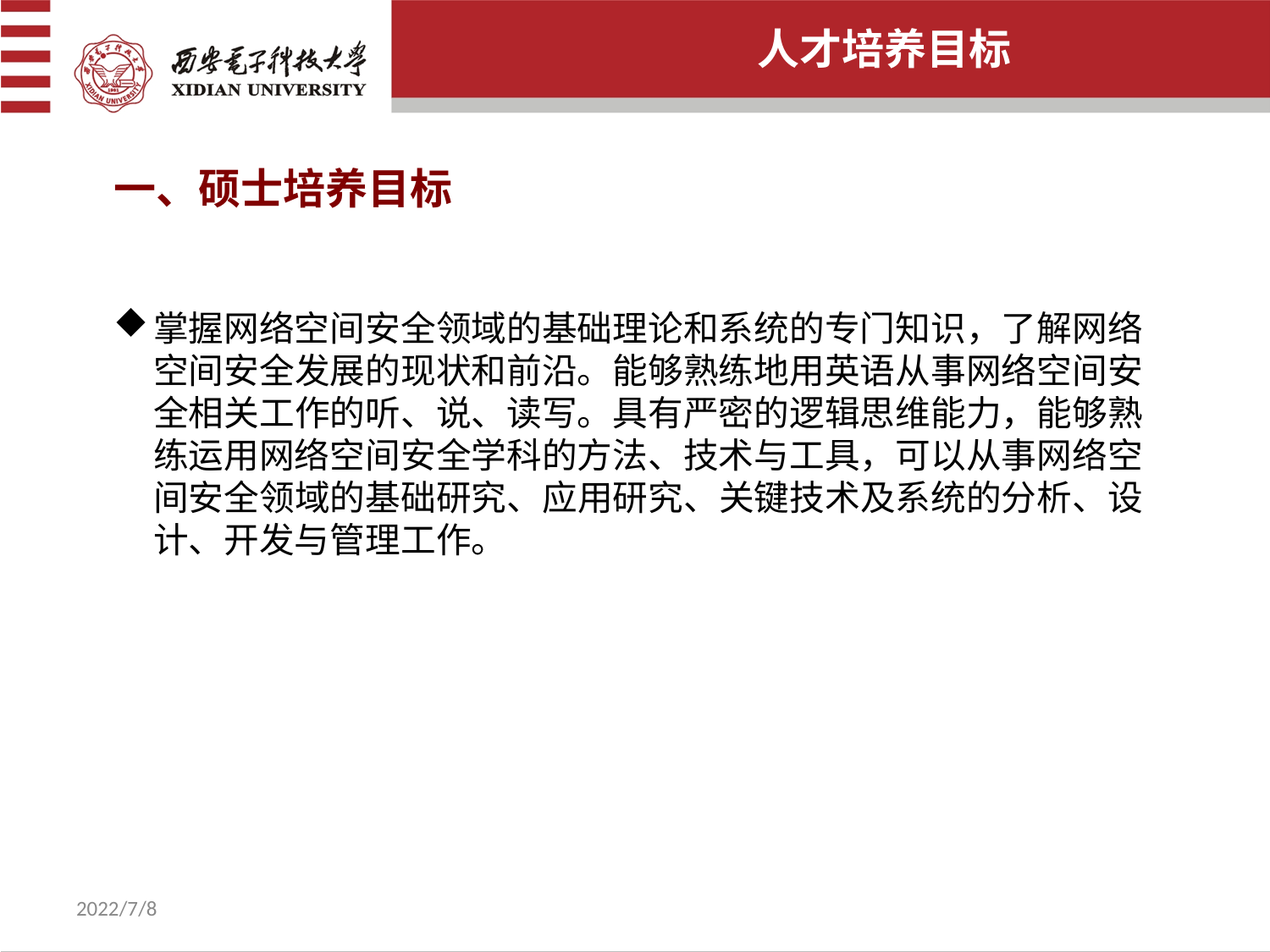

人才培养目标
一、硕士培养目标

掌握网络空间安全领域的基础理论和系统的专门知识，了解网络空间安全发展的现状和前沿。能够熟练地用英语从事网络空间安全相关工作的听、说、读写。具有严密的逻辑思维能力，能够熟练运用网络空间安全学科的方法、技术与工具，可以从事网络空间安全领域的基础研究、应用研究、关键技术及系统的分析、设计、开发与管理工作。

2022/7/8